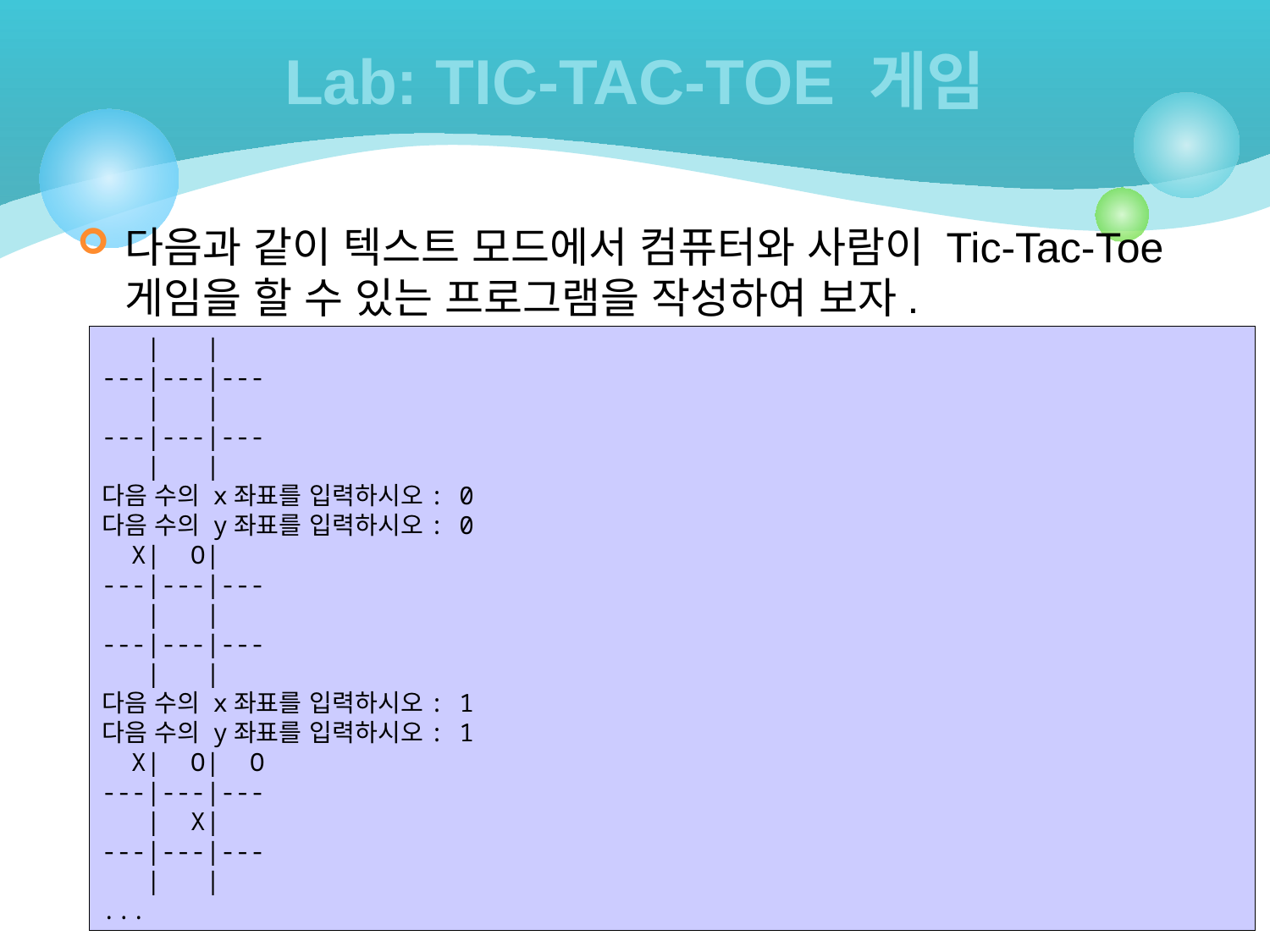

# Lab: TIC-TAC-TOE 게임
다음과 같이 텍스트 모드에서 컴퓨터와 사람이 Tic-Tac-Toe 게임을 할 수 있는 프로그램을 작성하여 보자.
   |   |
---|---|---
   |   |
---|---|---
   |   |
다음 수의 x좌표를 입력하시오: 0
다음 수의 y좌표를 입력하시오: 0
  X|  O|
---|---|---
   |   |
---|---|---
   |   |
다음 수의 x좌표를 입력하시오: 1
다음 수의 y좌표를 입력하시오: 1
  X|  O|  O
---|---|---
   |  X|
---|---|---
   |   |
...